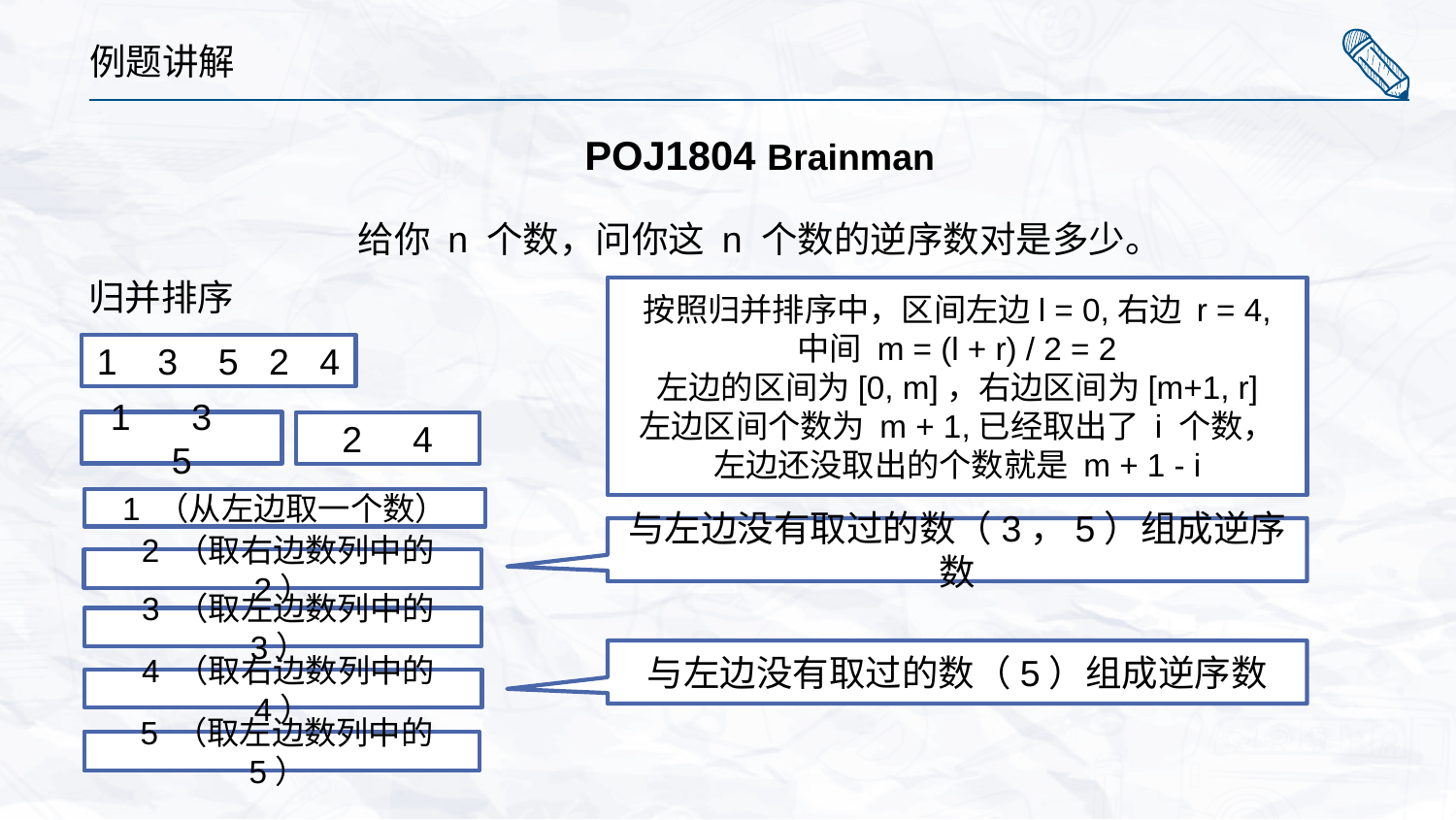

例题讲解
POJ1804 Brainman
给你 n 个数，问你这 n 个数的逆序数对是多少。
归并排序
按照归并排序中，区间左边l = 0,右边 r = 4, 中间 m = (l + r) / 2 = 2
左边的区间为[0, m]，右边区间为[m+1, r]
左边区间个数为 m + 1,已经取出了 i 个数，
左边还没取出的个数就是 m + 1 - i
1    3    5   2   4
1      3     5
2     4
1 （从左边取一个数）
与左边没有取过的数（3，5）组成逆序数
  2 （取右边数列中的2）
  3 （取左边数列中的3）
与左边没有取过的数（5）组成逆序数
  4 （取右边数列中的4）
  5 （取左边数列中的5）